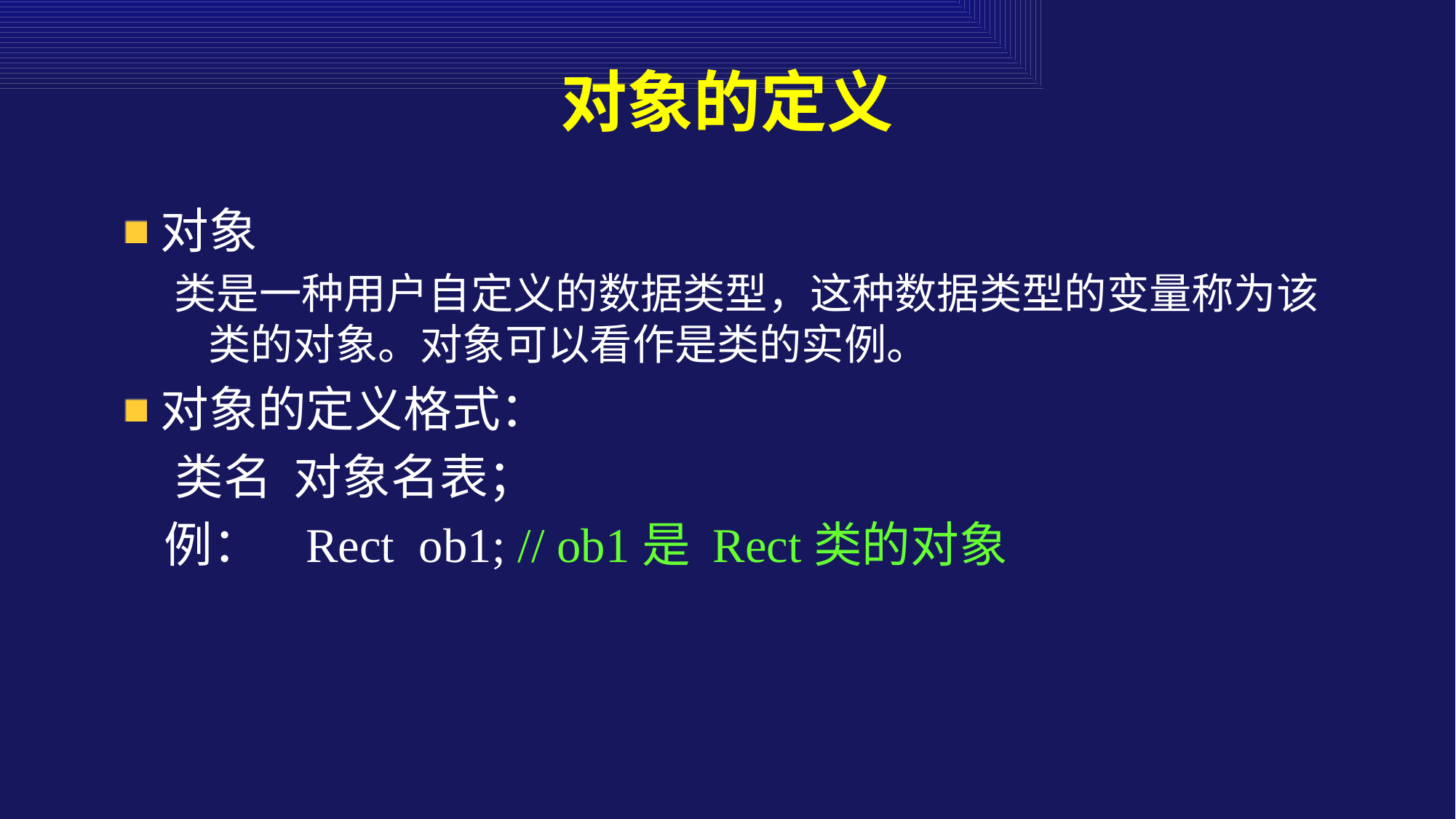

# 对象的定义
对象
类是一种用户自定义的数据类型，这种数据类型的变量称为该类的对象。对象可以看作是类的实例。
对象的定义格式：
    类名  对象名表；
   例：   Rect  ob1; // ob1是 Rect类的对象